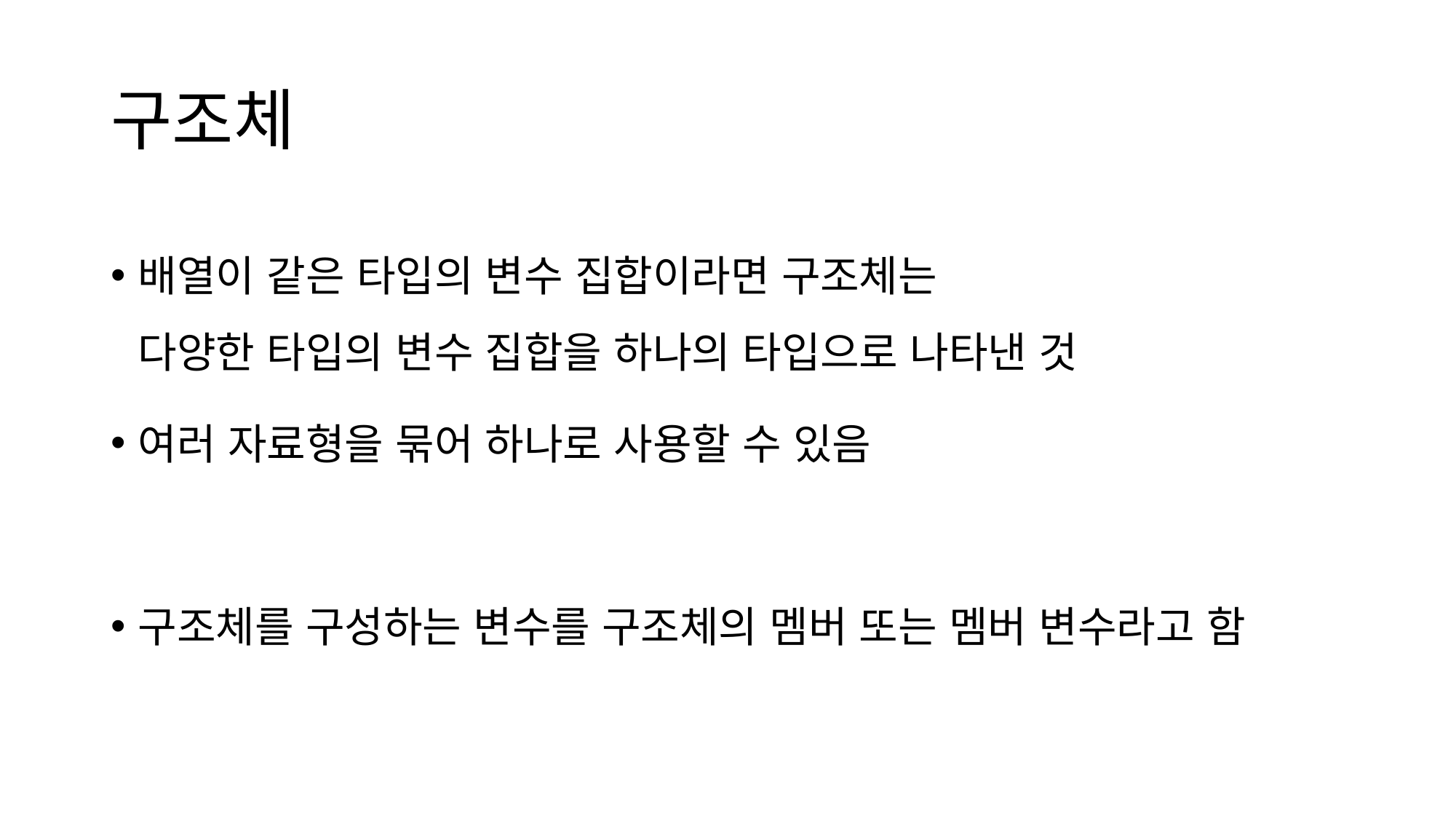

# 구조체
배열이 같은 타입의 변수 집합이라면 구조체는
다양한 타입의 변수 집합을 하나의 타입으로 나타낸 것
여러 자료형을 묶어 하나로 사용할 수 있음

구조체를 구성하는 변수를 구조체의 멤버 또는 멤버 변수라고 함